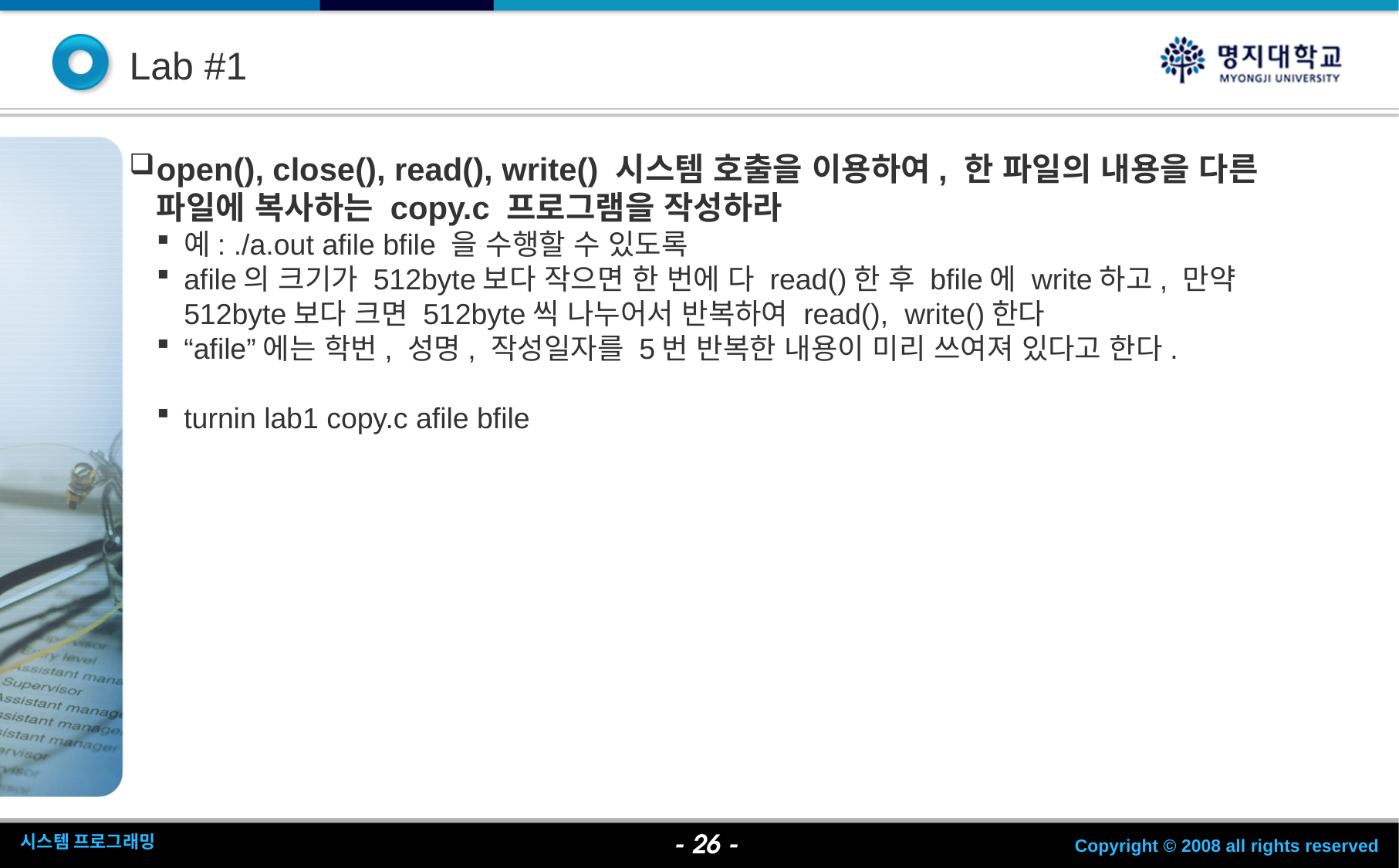

Lab #1
open(), close(), read(), write() 시스템 호출을 이용하여, 한 파일의 내용을 다른 파일에 복사하는 copy.c 프로그램을 작성하라
예: ./a.out afile bfile 을 수행할 수 있도록
afile의 크기가 512byte보다 작으면 한 번에 다 read()한 후 bfile에 write하고, 만약 512byte보다 크면 512byte씩 나누어서 반복하여 read(),  write()한다
“afile”에는 학번, 성명, 작성일자를 5번 반복한 내용이 미리 쓰여져 있다고 한다.

turnin lab1 copy.c afile bfile
- 26 -